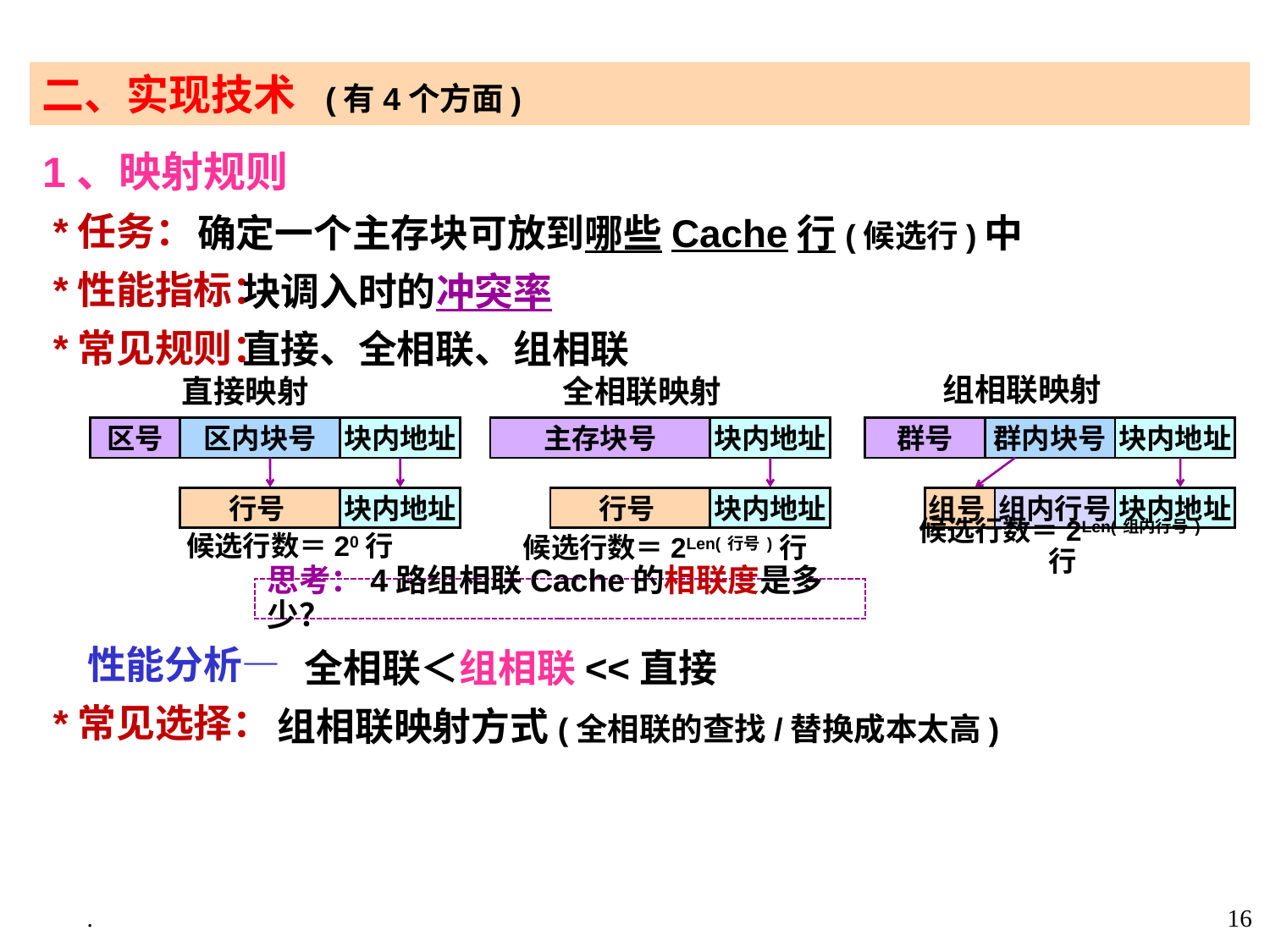

二、实现技术  (有4个方面)
1、映射规则
 *任务：
 *性能指标：
 *常见规则：

    性能分析—
 *常见选择：
确定一个主存块可放到哪些Cache行(候选行)中
    块调入时的冲突率
    直接、全相联、组相联
组相联映射
直接映射
全相联映射
区号
区内块号
块内地址
主存块号
块内地址
群号
群内块号
块内地址

行号
组内行号
块内地址
行号
块内地址
组号
块内地址
候选行数＝2Len(组内行号)行
候选行数＝20行
候选行数＝2Len(行号)行
思考：4路组相联Cache的相联度是多少？
  全相联＜组相联<<直接
组相联映射方式(全相联的查找/替换成本太高)
.
16